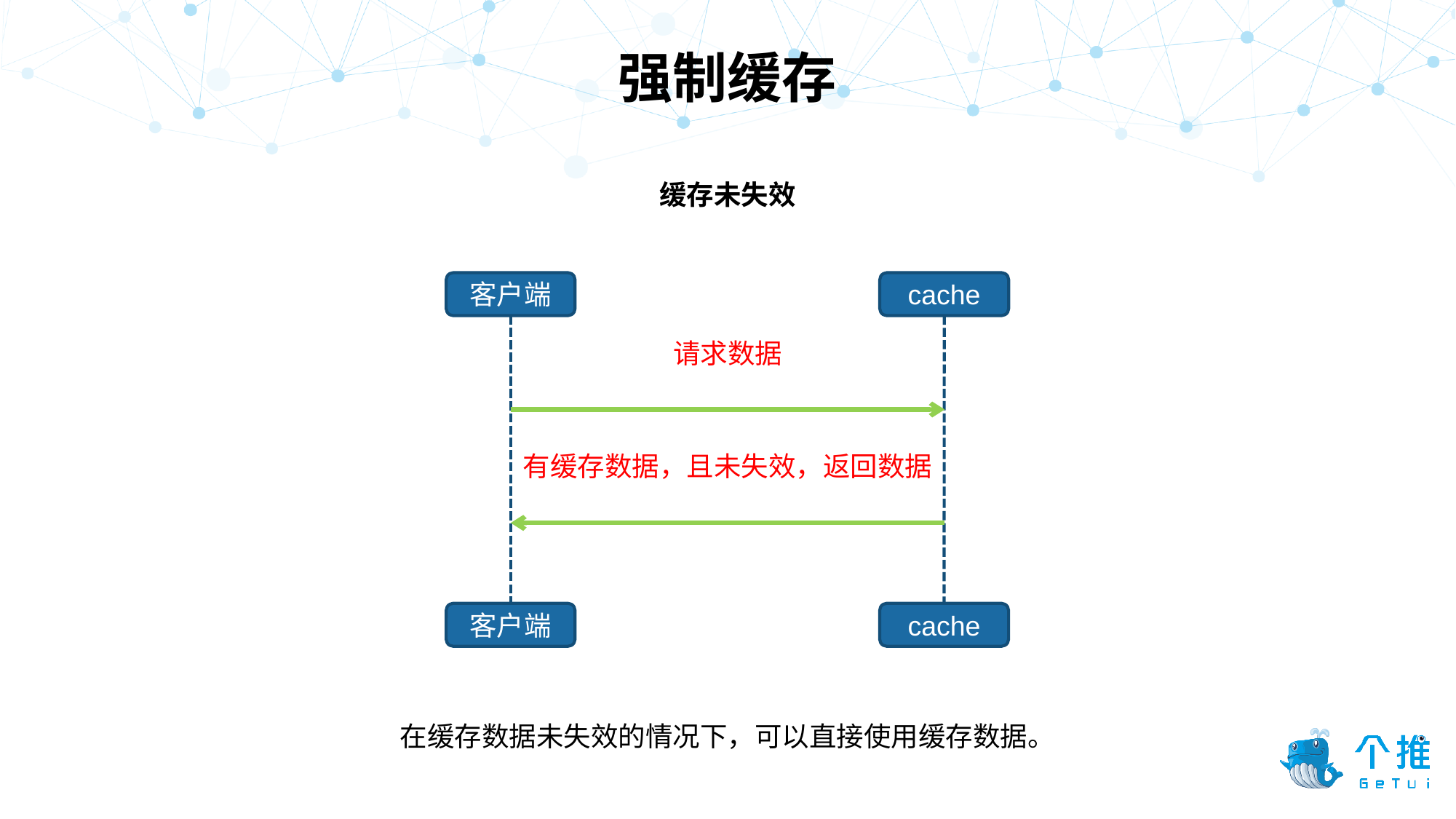

强制缓存
缓存未失效
客户端
cache
请求数据
有缓存数据，且未失效，返回数据
客户端
cache
在缓存数据未失效的情况下，可以直接使用缓存数据。